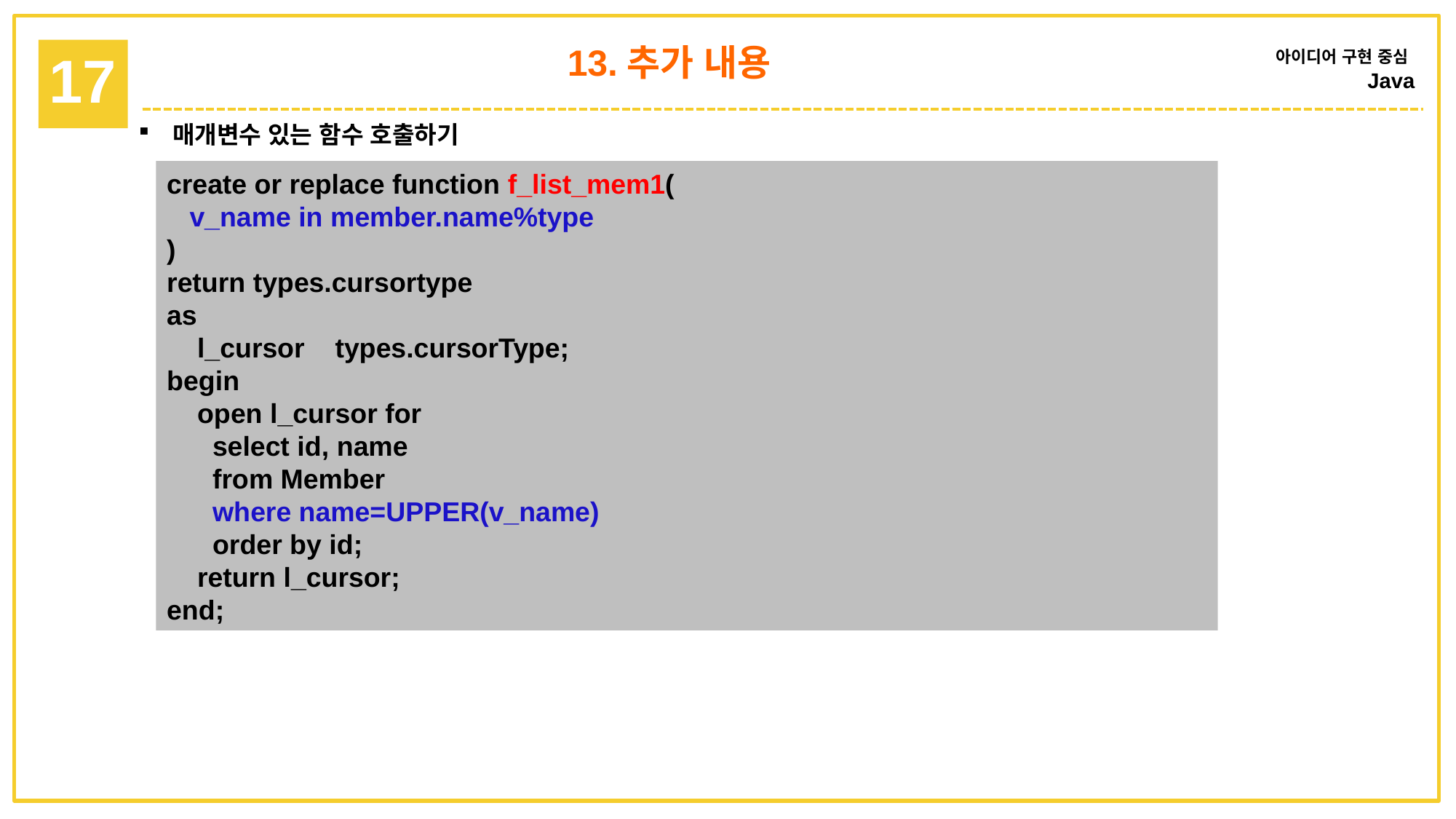

13.추가 내용
아이디어 구현 중심
Java
17

매개변수 있는 함수 호출하기
create or replace function f_list_mem1(
   v_name in member.name%type
)
return types.cursortype
as
    l_cursor    types.cursorType;
begin
    open l_cursor for
      select id, name
      from Member
      where name=UPPER(v_name)
      order by id;
    return l_cursor;
end;